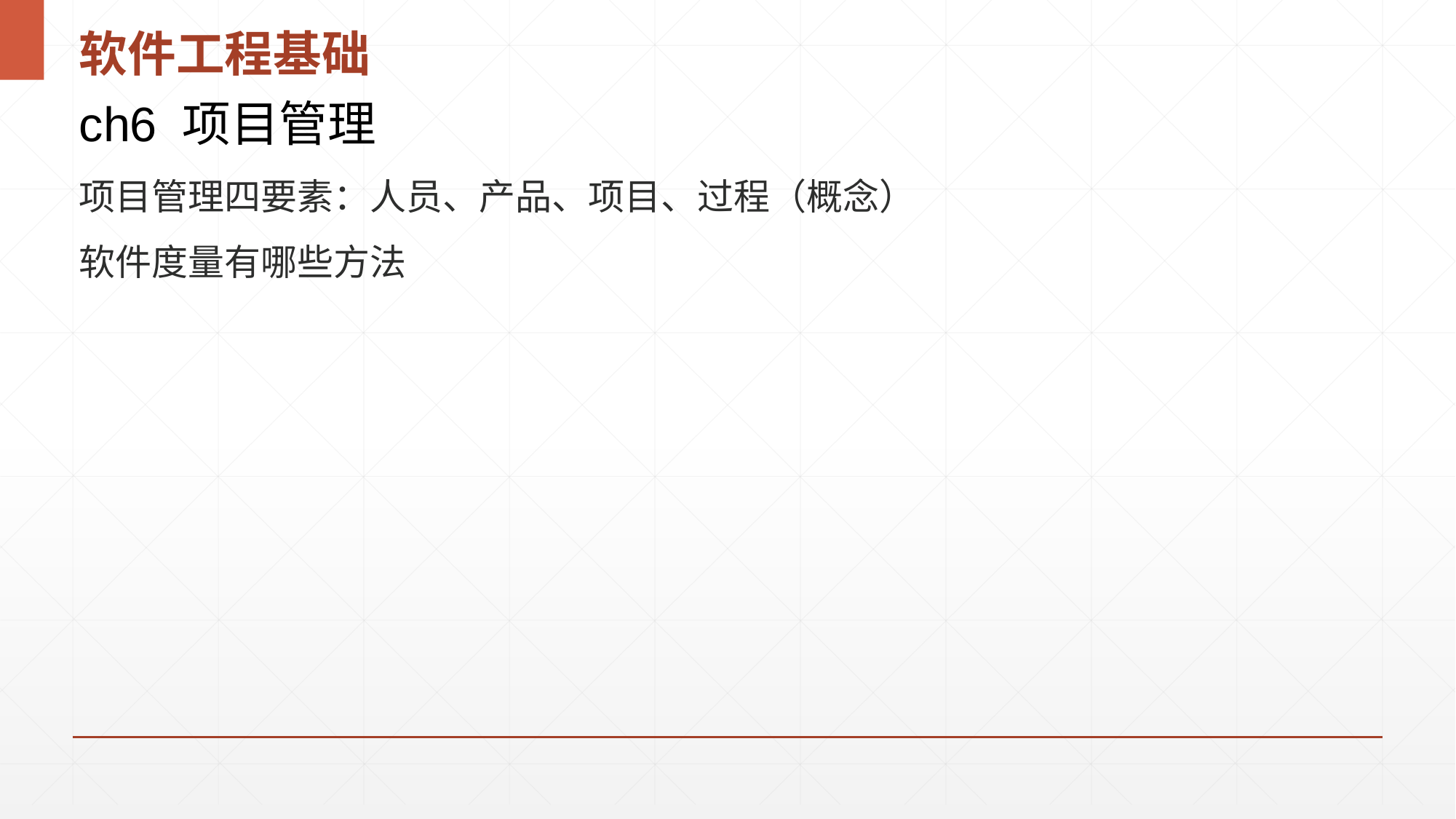

# 软件工程基础
ch6 项目管理
项目管理四要素：人员、产品、项目、过程（概念）
软件度量有哪些方法